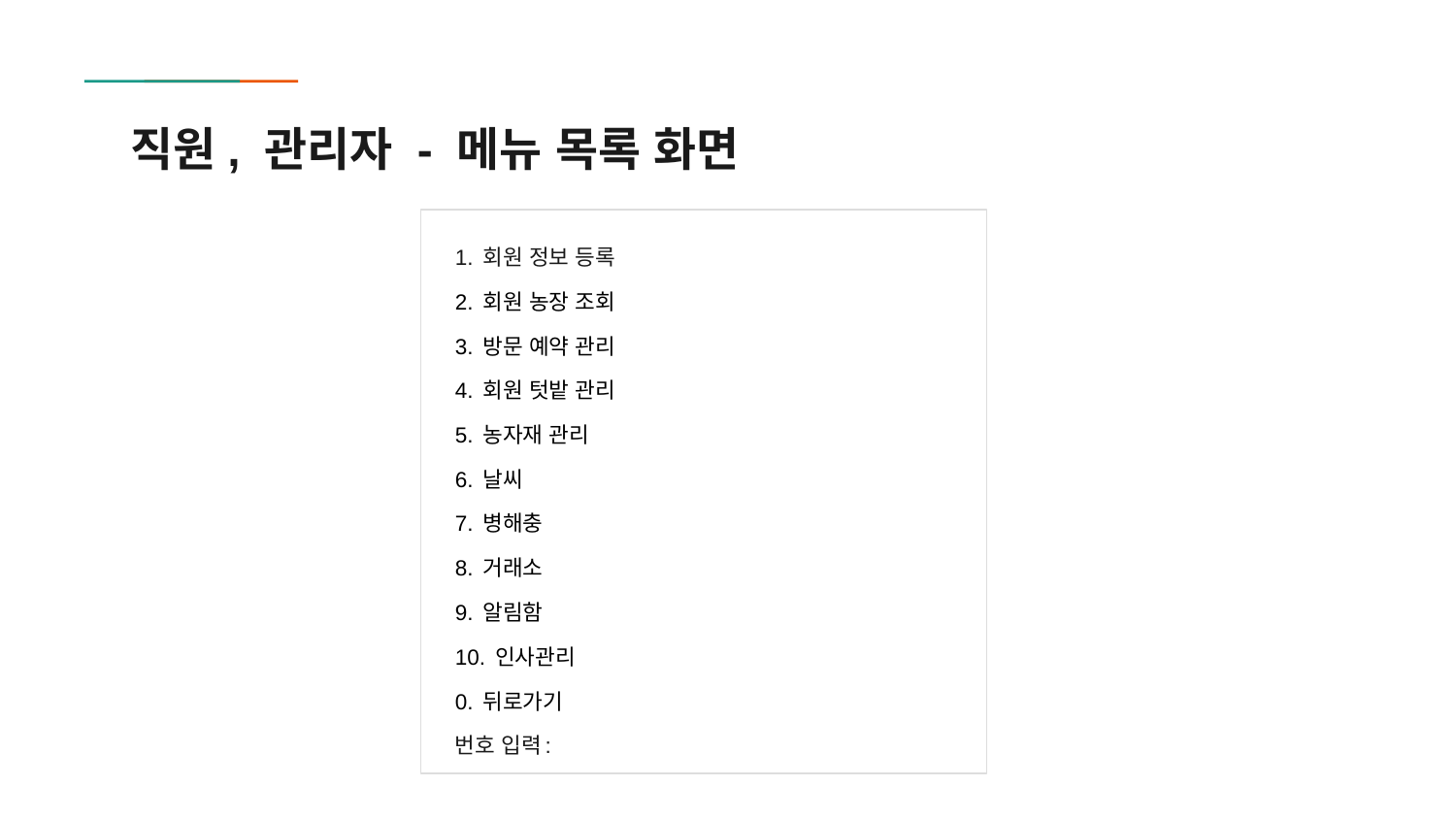

# 직원, 관리자 - 메뉴 목록 화면
1. 회원 정보 등록
2. 회원 농장 조회
3. 방문 예약 관리
4. 회원 텃밭 관리
5. 농자재 관리
6. 날씨
7. 병해충
8. 거래소
9. 알림함
10. 인사관리
0. 뒤로가기
번호 입력: